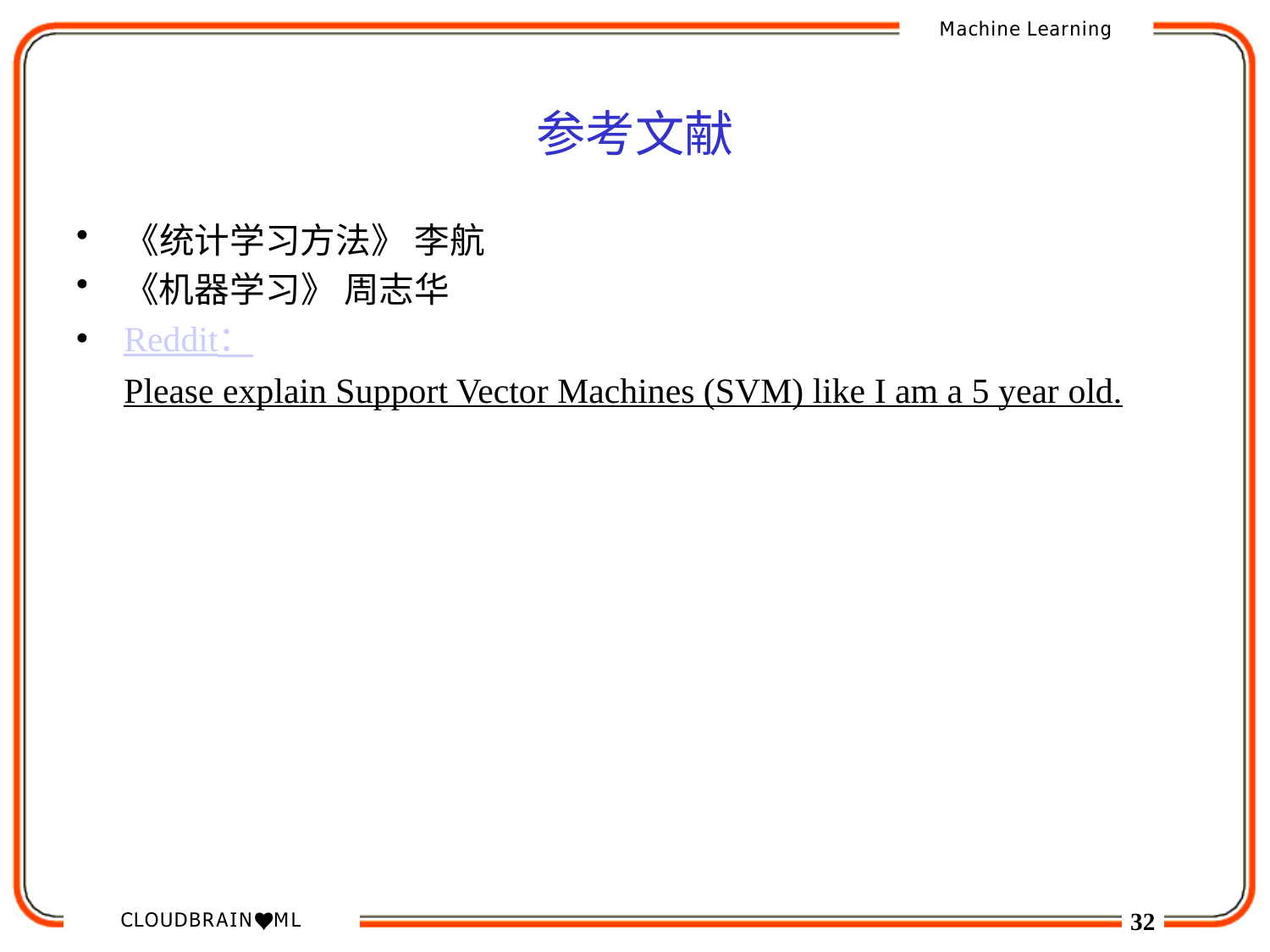

# 参考文献
《统计学习方法》 李航
《机器学习》 周志华
Reddit：Please explain Support Vector Machines (SVM) like I am a 5 year old.